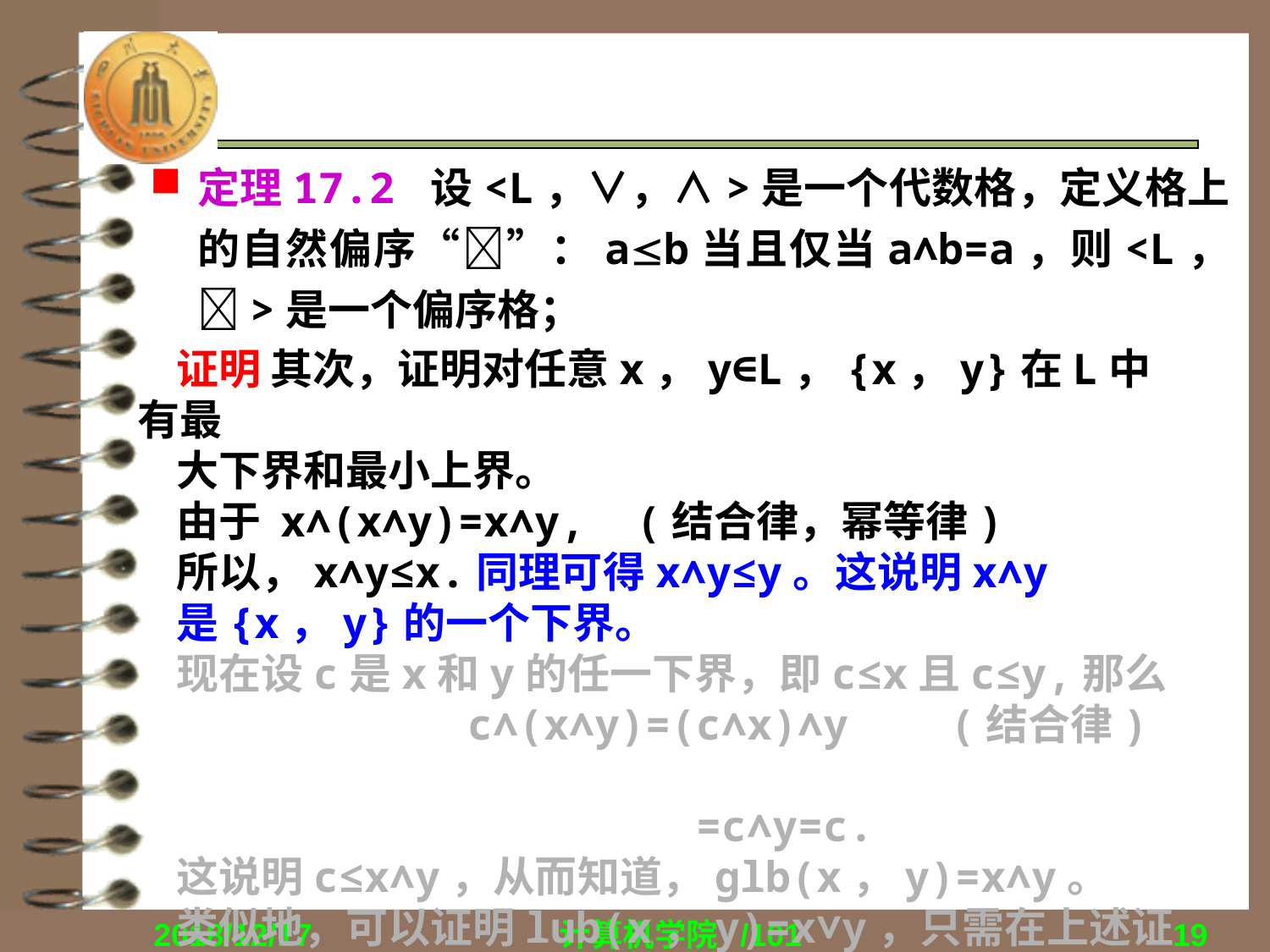

#
定理17.2 设<L，∨，∧>是一个代数格，定义格上的自然偏序“≤”：a≤b当且仅当a∧b=a，则<L，≤>是一个偏序格；
   证明 其次，证明对任意x，y∈L，{x，y}在L中有最
   大下界和最小上界。
   由于 x∧(x∧y)=x∧y,  (结合律，幂等律)
   所以，x∧y≤x.同理可得x∧y≤y。这说明x∧y
   是{x，y}的一个下界。
   现在设c是x和y的任一下界，即c≤x且c≤y,那么
             c∧(x∧y)=(c∧x)∧y    (结合律)
                      =c∧y=c.
   这说明c≤x∧y，从而知道，glb(x，y)=x∧y。
   类似地，可以证明lub(x，y)=x∨y，只需在上述证明中把∧换成∨，把∨换成∧即可。
2018/12/17
计算机学院  /101
19